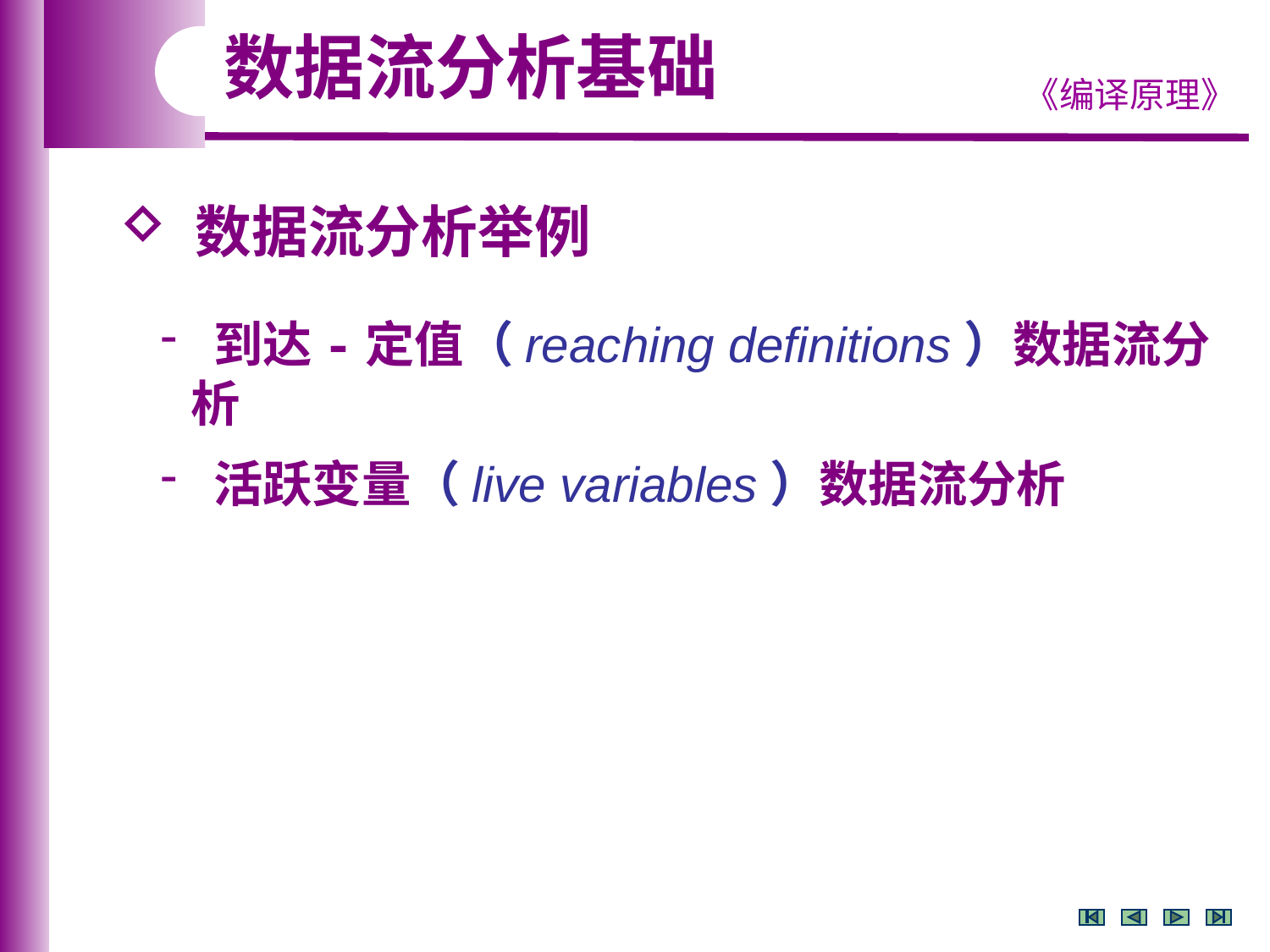

数据流分析基础
 数据流分析举例
 到达-定值（reaching definitions）数据流分析

 活跃变量（live variables）数据流分析